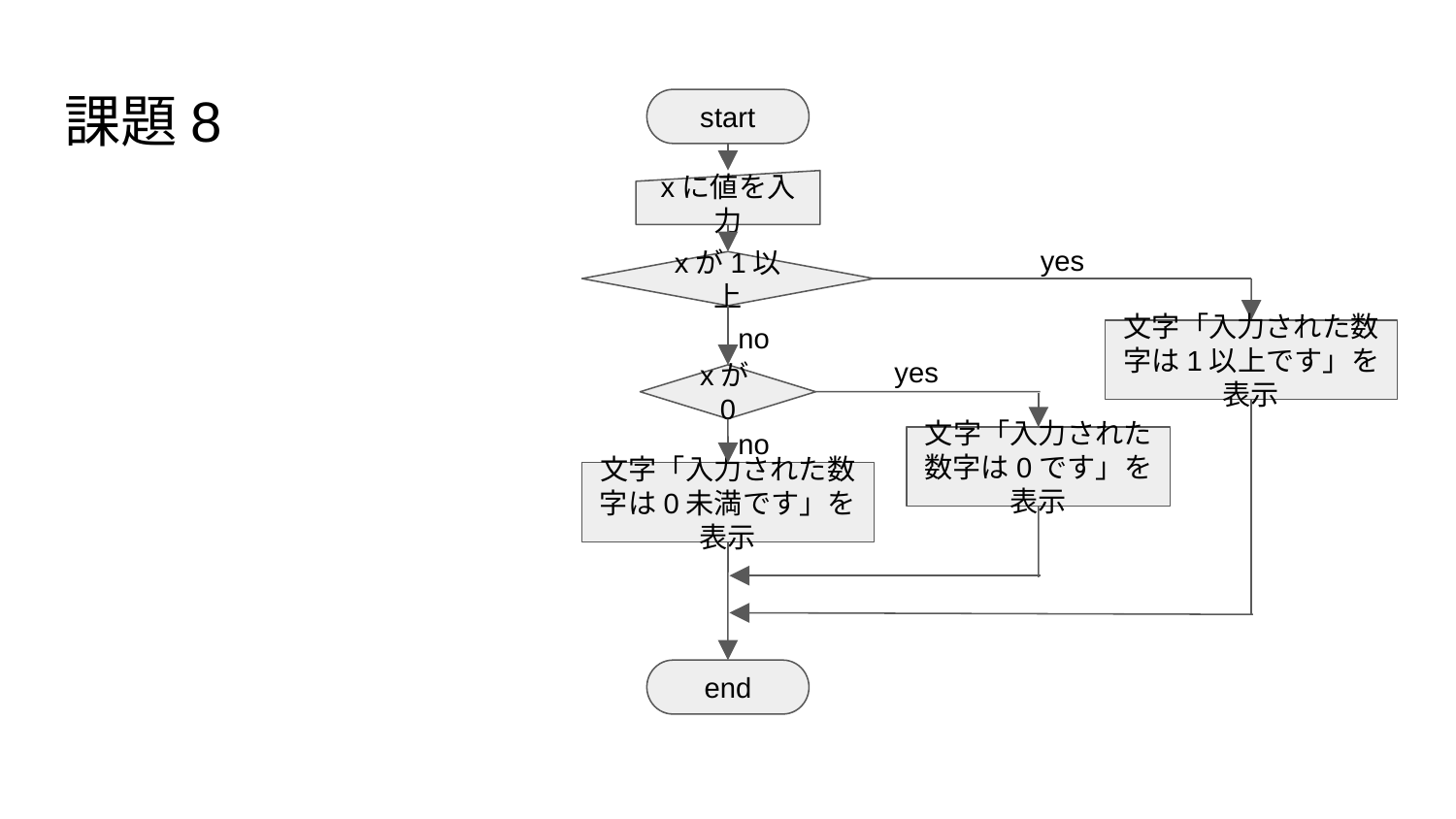

# 課題8
start
xに値を入力
yes
xが1以上
no
文字「入力された数字は1以上です」を表示
yes
xが0
no
文字「入力された数字は0です」を表示
文字「入力された数字は0未満です」を表示
end